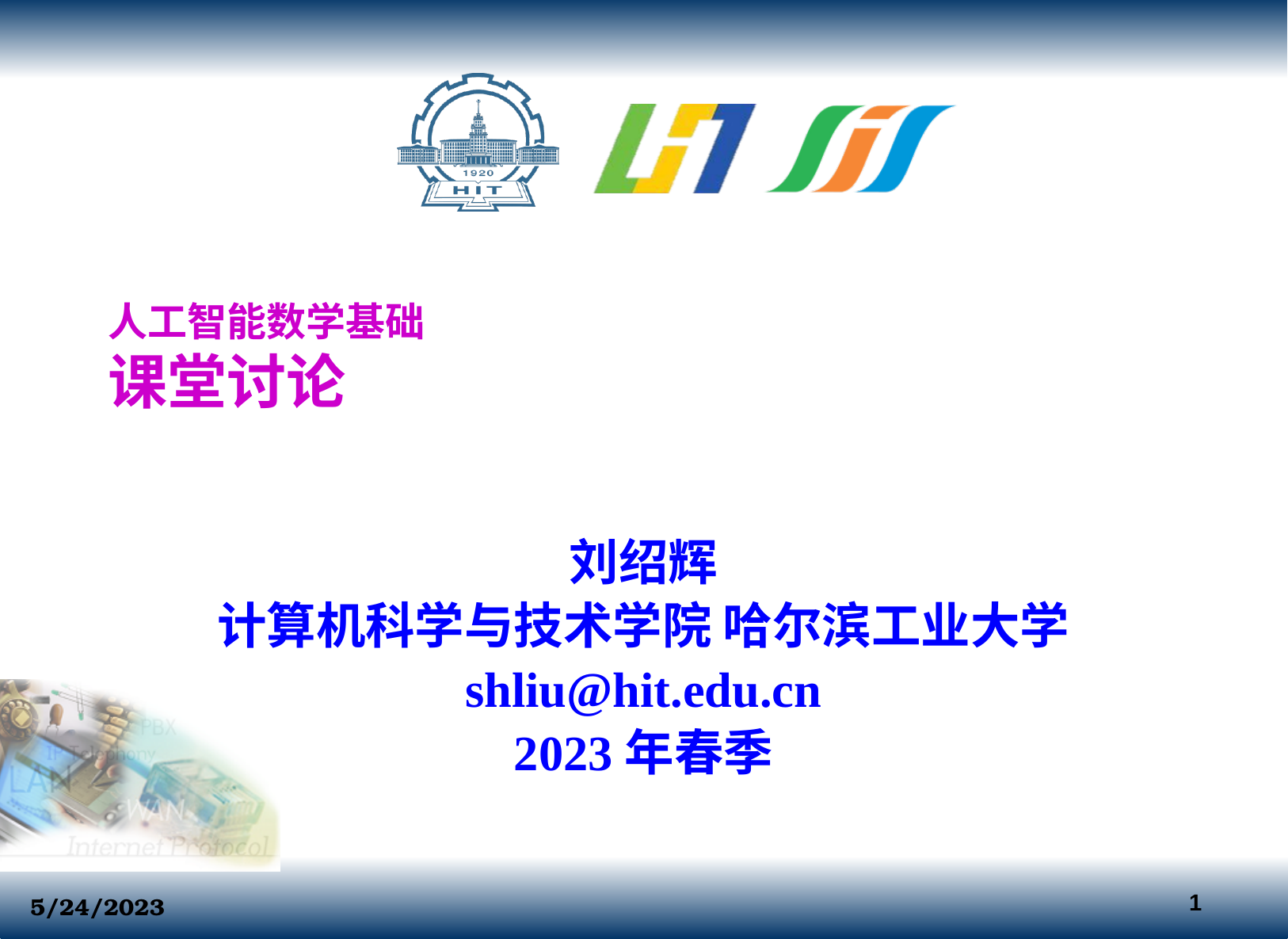

# 人工智能数学基础 课堂讨论
刘绍辉
计算机科学与技术学院 哈尔滨工业大学
shliu@hit.edu.cn
2023年春季